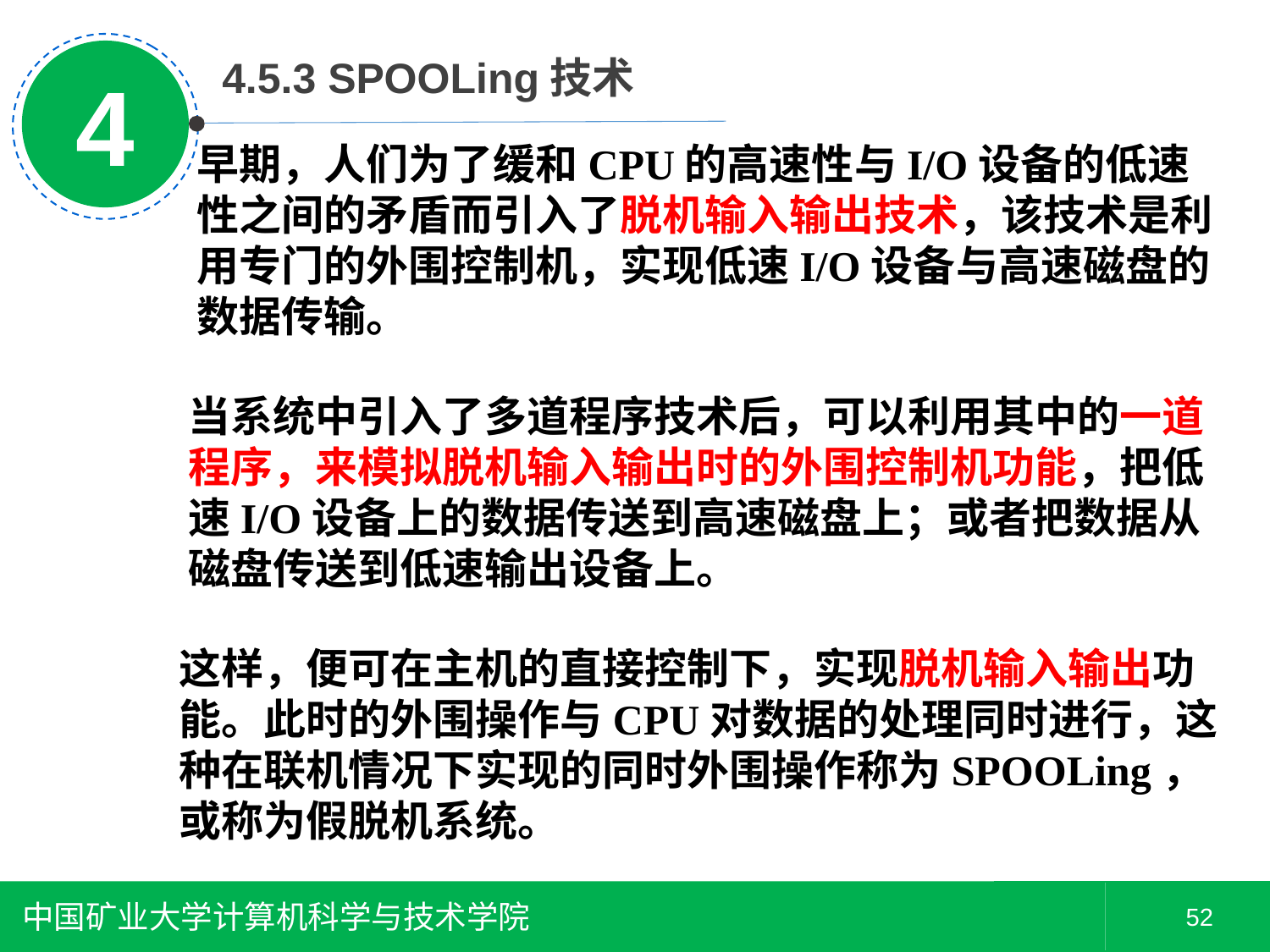

4
  4.5.3 SPOOLing技术

早期，人们为了缓和CPU的高速性与I/O设备的低速性之间的矛盾而引入了脱机输入输出技术，该技术是利用专门的外围控制机，实现低速I/O设备与高速磁盘的数据传输。
当系统中引入了多道程序技术后，可以利用其中的一道程序，来模拟脱机输入输出时的外围控制机功能，把低速I/O设备上的数据传送到高速磁盘上；或者把数据从磁盘传送到低速输出设备上。
这样，便可在主机的直接控制下，实现脱机输入输出功能。此时的外围操作与CPU对数据的处理同时进行，这种在联机情况下实现的同时外围操作称为SPOOLing，或称为假脱机系统。